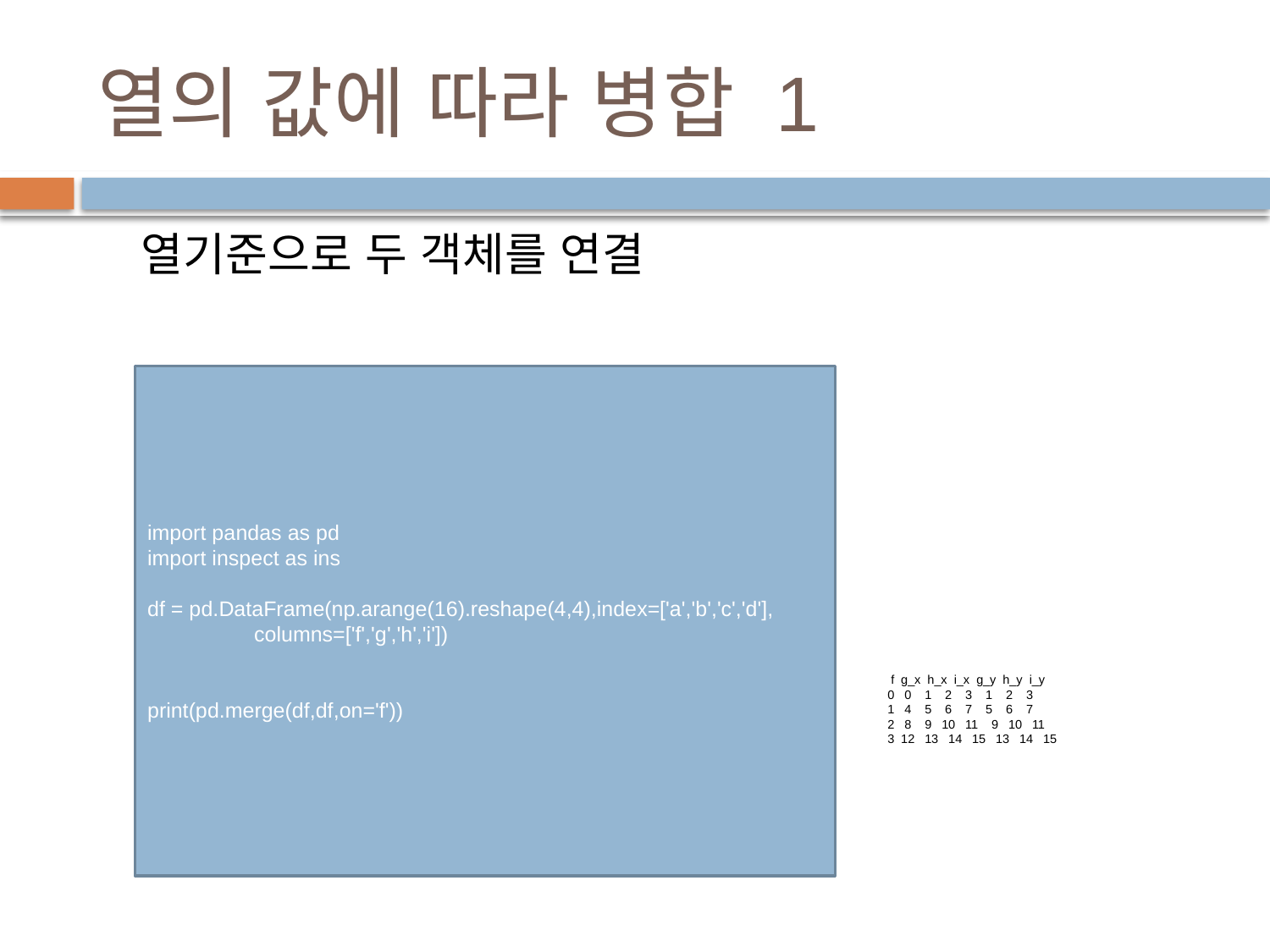

# 열의 값에 따라 병합 1
열기준으로 두 객체를 연결
import pandas as pd
import inspect as ins

df = pd.DataFrame(np.arange(16).reshape(4,4),index=['a','b','c','d'],
                  columns=['f','g','h','i'])

print(pd.merge(df,df,on='f'))
 f  g_x  h_x  i_x  g_y  h_y  i_y
0   0    1    2    3    1    2    3
1   4    5    6    7    5    6    7
2   8    9   10   11    9   10   11
3  12   13   14   15   13   14   15